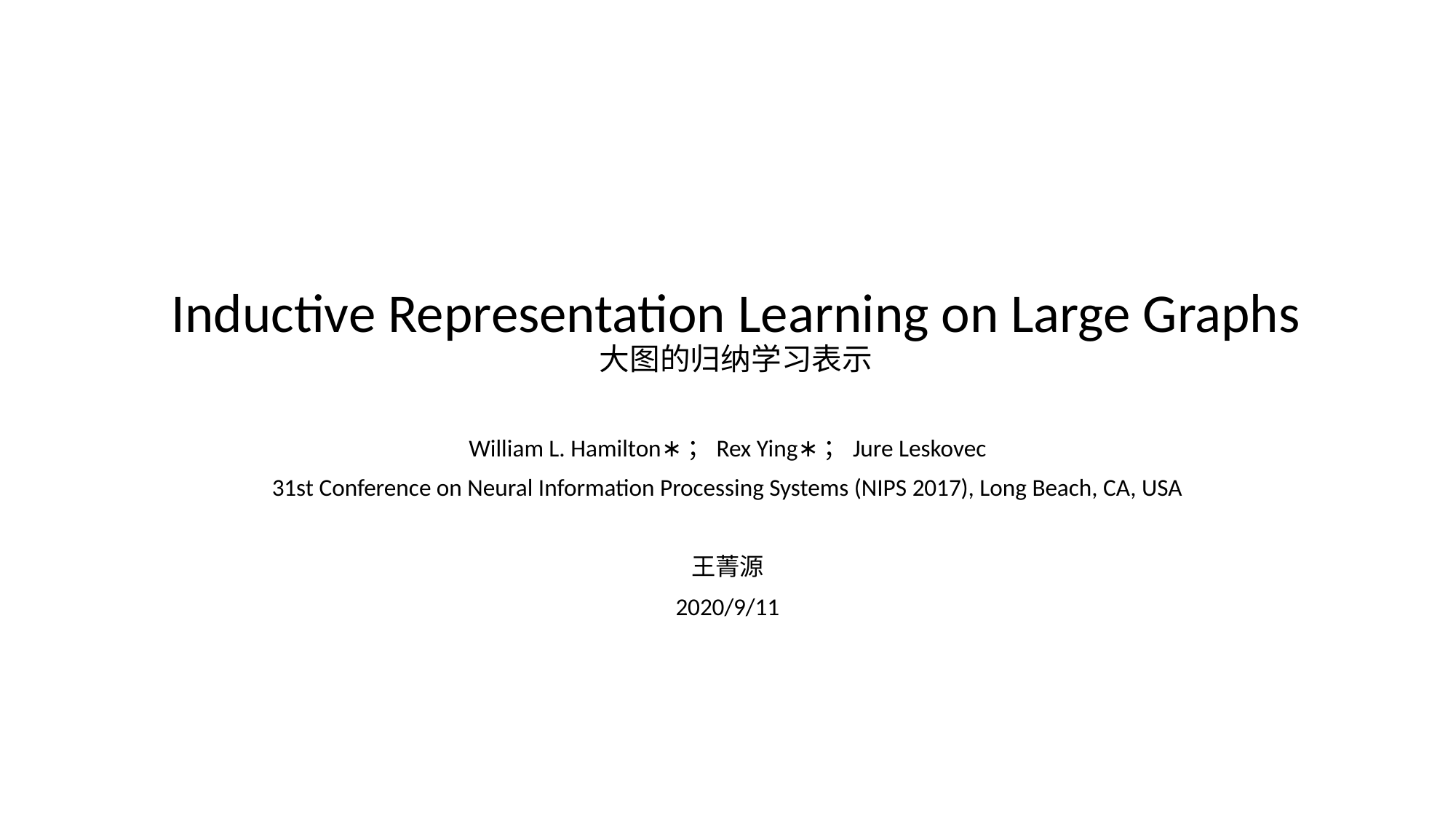

# Inductive Representation Learning on Large Graphs 大图的归纳学习表示
William L. Hamilton∗；Rex Ying∗；Jure Leskovec
31st Conference on Neural Information Processing Systems (NIPS 2017), Long Beach, CA, USA

王菁源
2020/9/11